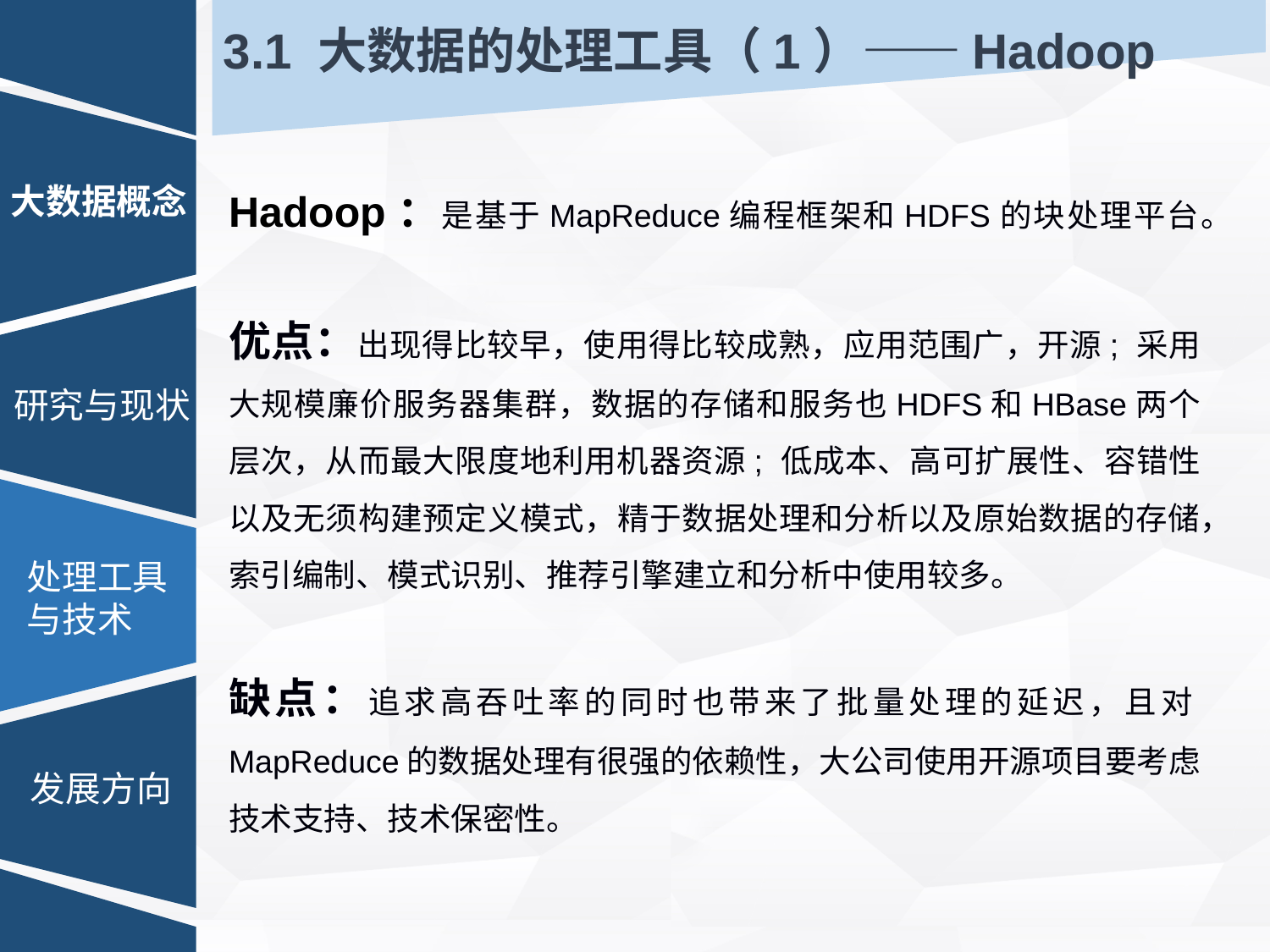

3.1 大数据的处理工具（1）——Hadoop

Hadoop：是基于MapReduce编程框架和HDFS的块处理平台。
优点：出现得比较早，使用得比较成熟，应用范围广，开源; 采用大规模廉价服务器集群，数据的存储和服务也HDFS和HBase两个层次，从而最大限度地利用机器资源; 低成本、高可扩展性、容错性以及无须构建预定义模式，精于数据处理和分析以及原始数据的存储，索引编制、模式识别、推荐引擎建立和分析中使用较多。
缺点：追求高吞吐率的同时也带来了批量处理的延迟，且对MapReduce的数据处理有很强的依赖性，大公司使用开源项目要考虑技术支持、技术保密性。
大数据概念

研究与现状

处理工具
与技术

发展方向